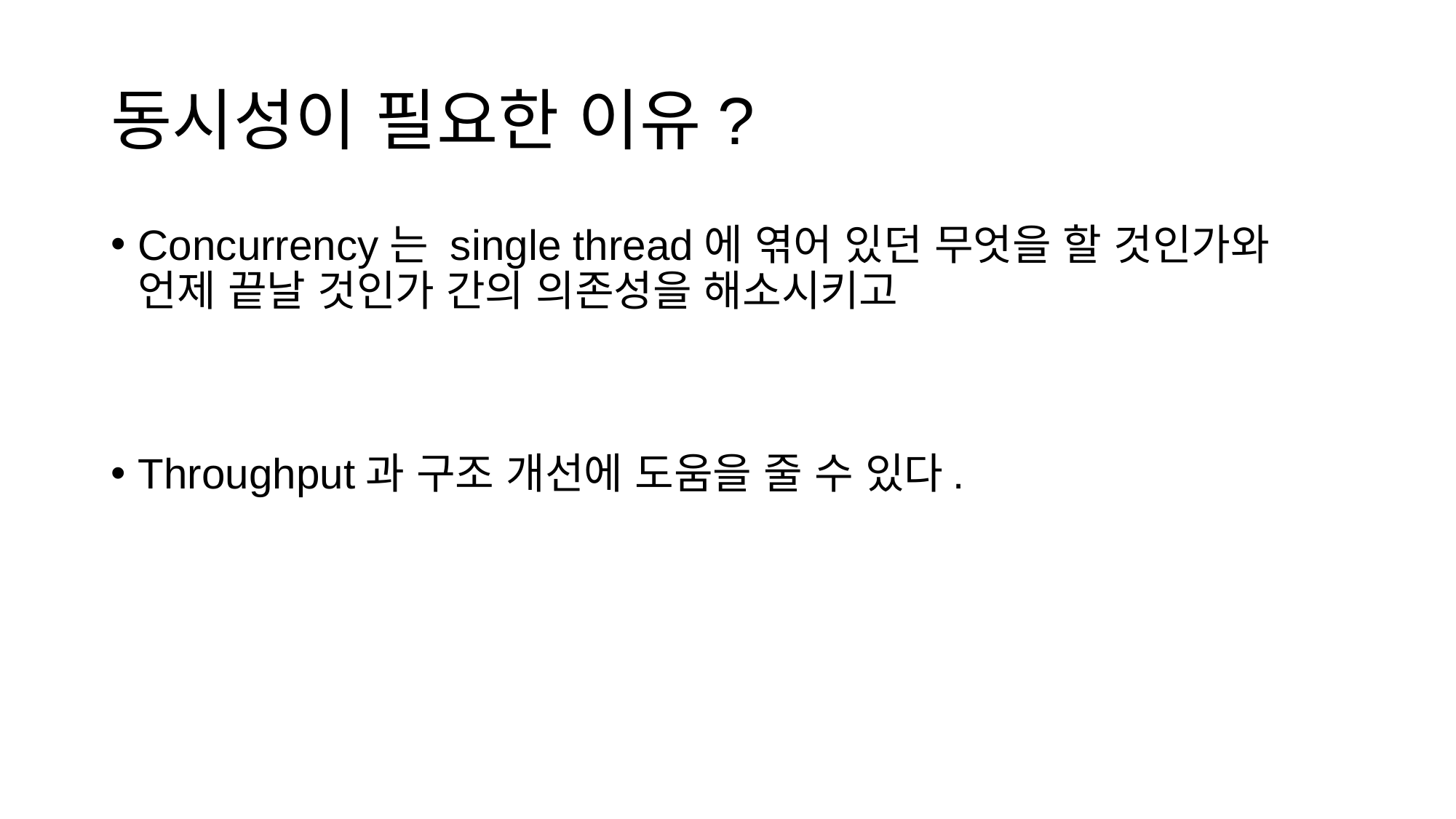

# 동시성이 필요한 이유?
Concurrency는 single thread에 엮어 있던 무엇을 할 것인가와 언제 끝날 것인가 간의 의존성을 해소시키고

Throughput과 구조 개선에 도움을 줄 수 있다.